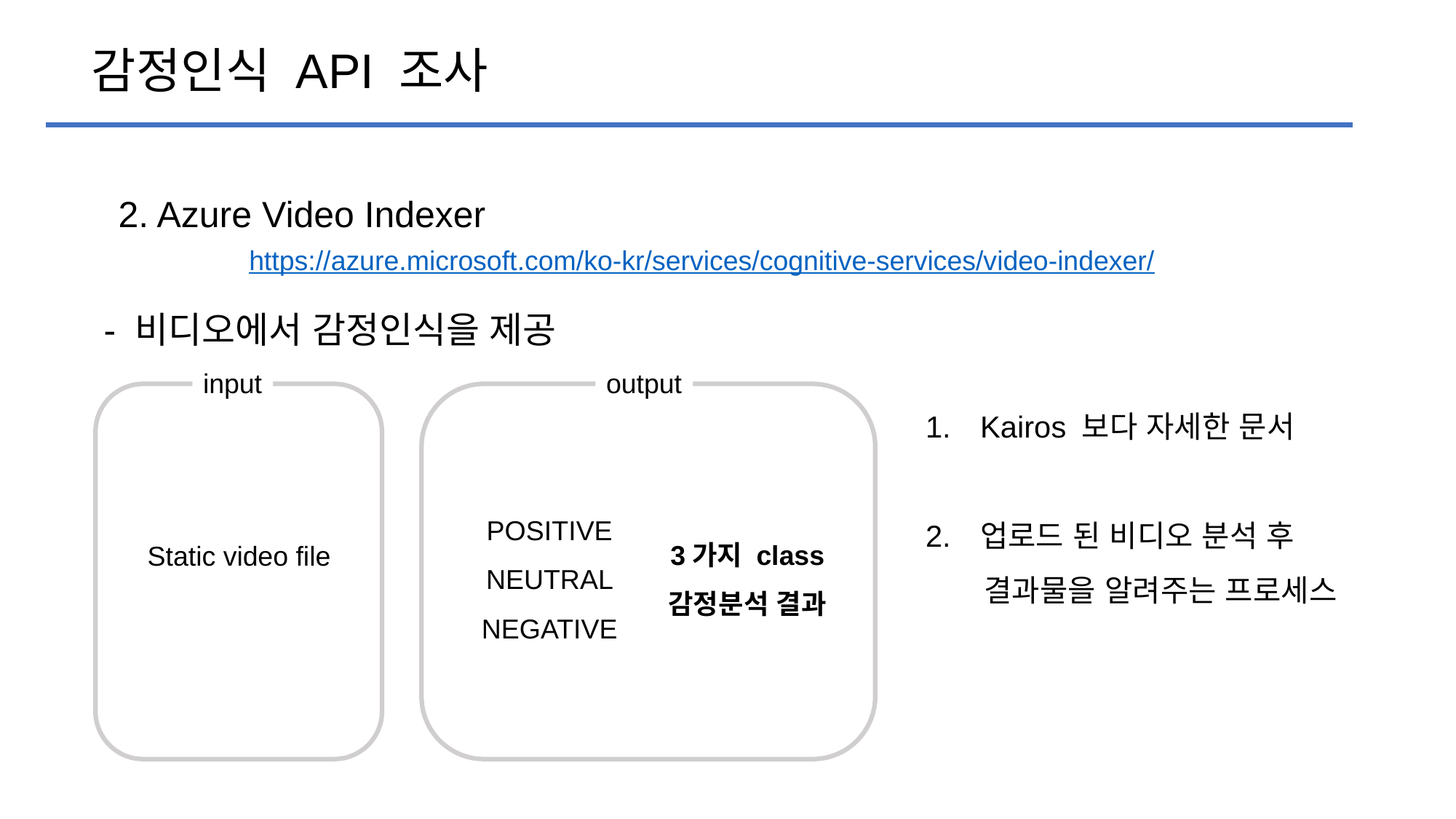

감정인식 API 조사
2. Azure Video Indexer
https://azure.microsoft.com/ko-kr/services/cognitive-services/video-indexer/

- 비디오에서 감정인식을 제공
input
output

Kairos 보다 자세한 문서

업로드 된 비디오 분석 후
      결과물을 알려주는 프로세스

Static video file
POSITIVE
NEUTRAL
NEGATIVE
3가지 class
감정분석 결과